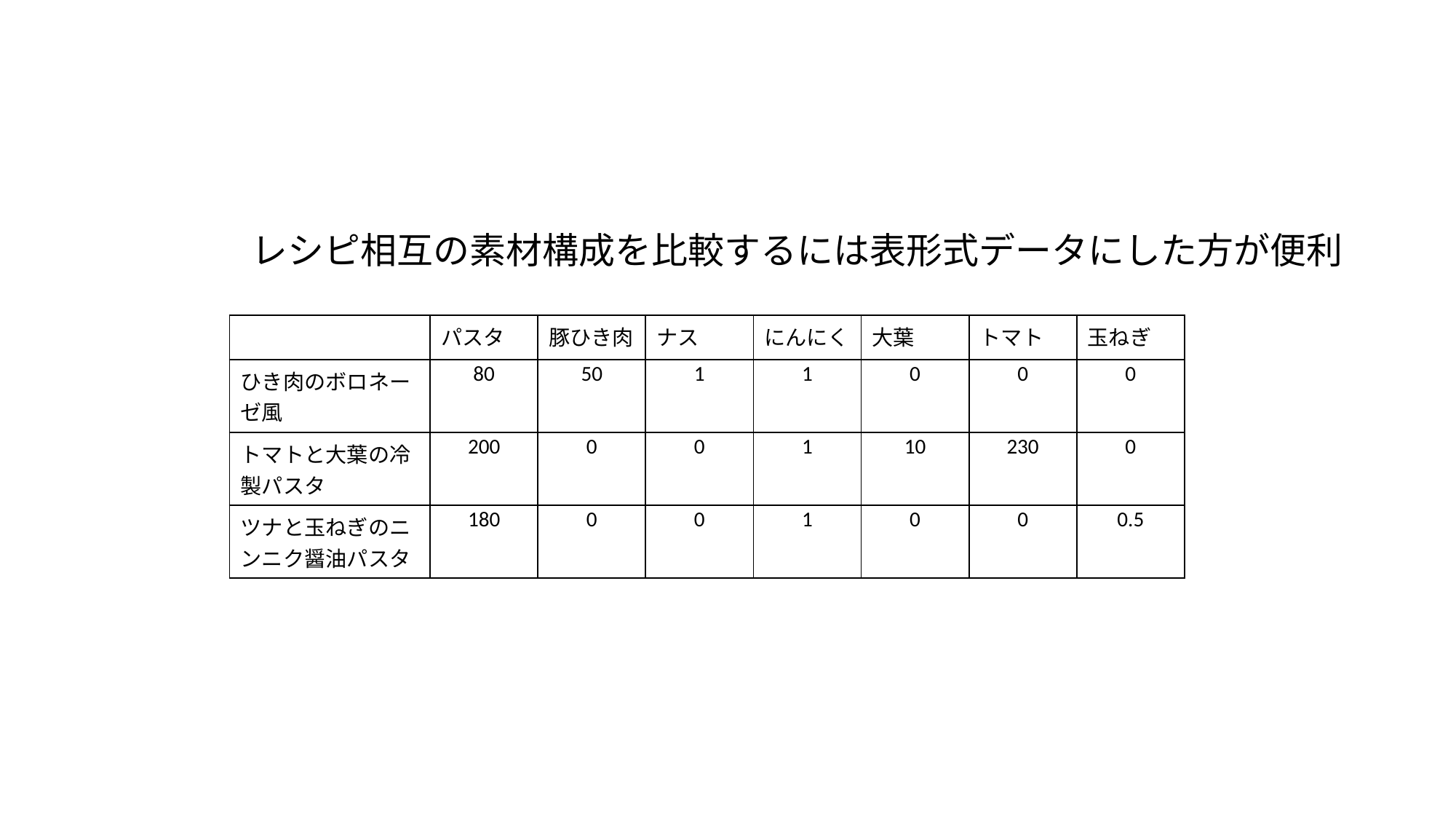

レシピ相互の素材構成を比較するには表形式データにした方が便利
|  | パスタ | 豚ひき肉 | ナス | にんにく | 大葉 | トマト | 玉ねぎ |
| --- | --- | --- | --- | --- | --- | --- | --- |
| ひき肉のボロネーゼ風 | 80 | 50 | 1 | 1 | 0 | 0 | 0 |
| トマトと大葉の冷製パスタ | 200 | 0 | 0 | 1 | 10 | 230 | 0 |
| ツナと玉ねぎのニンニク醤油パスタ | 180 | 0 | 0 | 1 | 0 | 0 | 0.5 |